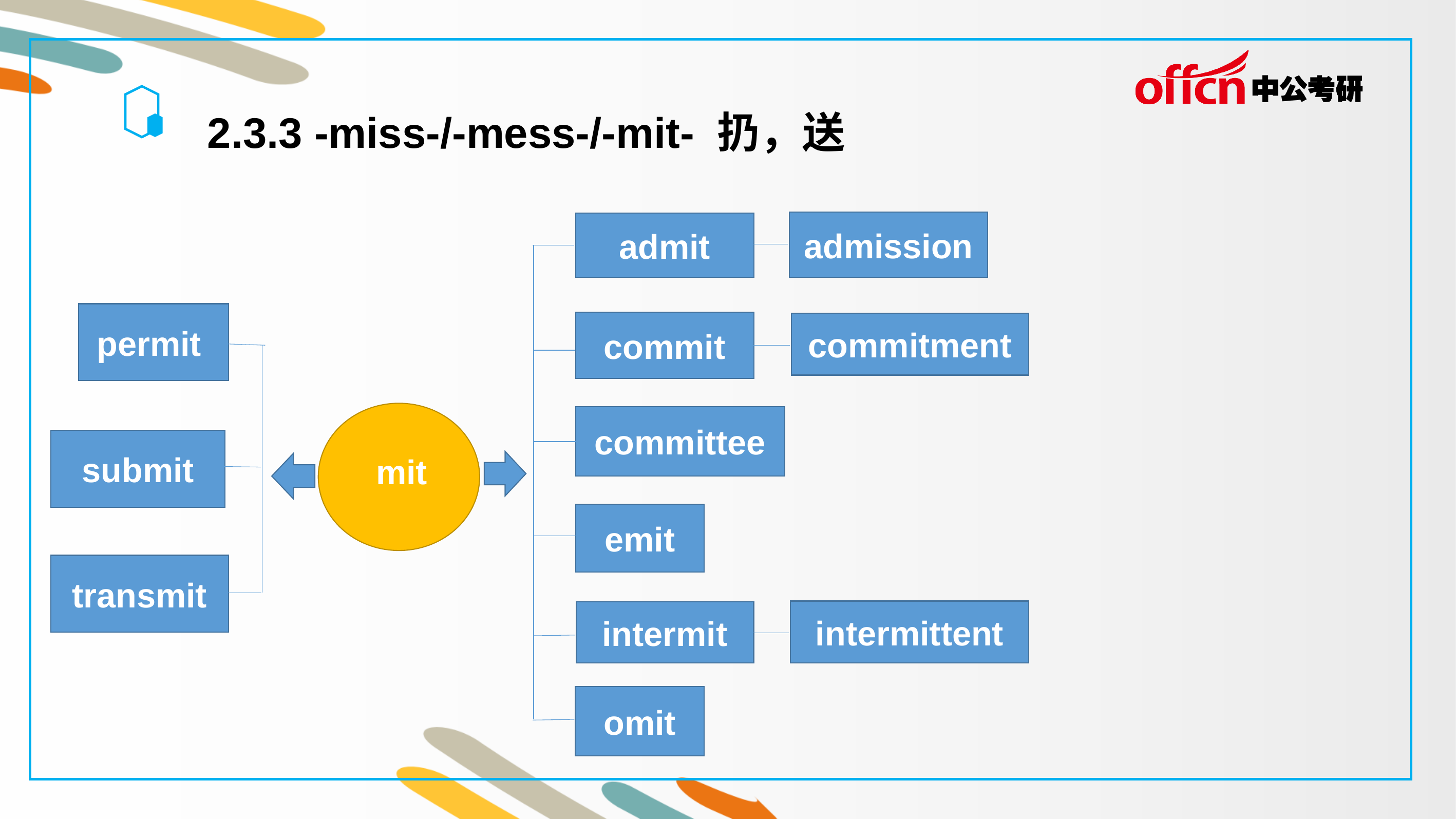

2.3.3 -miss-/-mess-/-mit- 扔，送
admission
admit
permit
commit
commitment

committee
submit
mit

emit
transmit
intermittent
intermit
omit